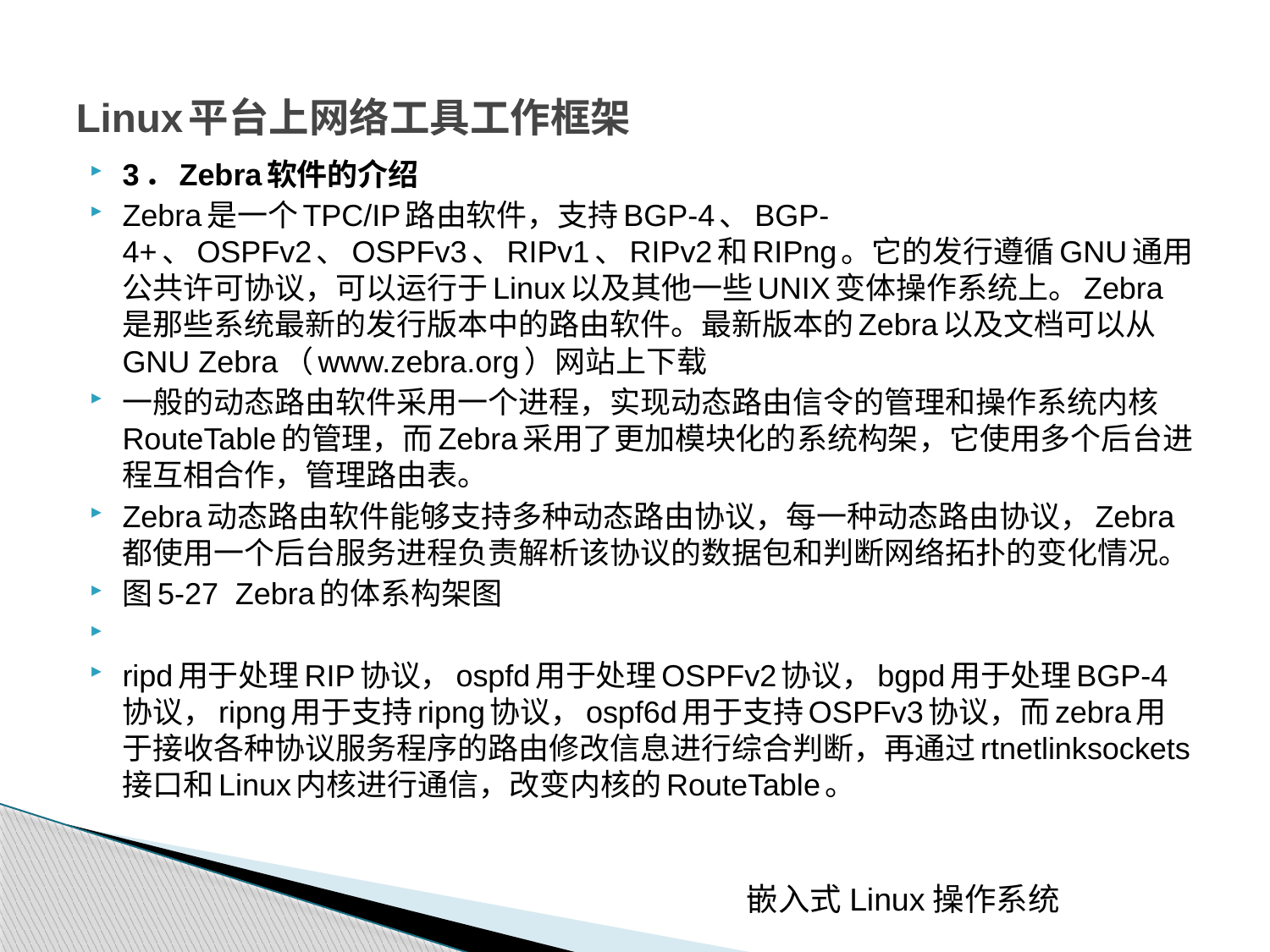

# Linux平台上网络工具工作框架
3．Zebra软件的介绍
Zebra是一个TPC/IP路由软件，支持BGP-4、BGP-4+、OSPFv2、OSPFv3、RIPv1、RIPv2和RIPng。它的发行遵循GNU通用公共许可协议，可以运行于Linux以及其他一些UNIX变体操作系统上。Zebra是那些系统最新的发行版本中的路由软件。最新版本的Zebra以及文档可以从GNU Zebra（www.zebra.org）网站上下载
一般的动态路由软件采用一个进程，实现动态路由信令的管理和操作系统内核RouteTable的管理，而Zebra采用了更加模块化的系统构架，它使用多个后台进程互相合作，管理路由表。
Zebra动态路由软件能够支持多种动态路由协议，每一种动态路由协议，Zebra都使用一个后台服务进程负责解析该协议的数据包和判断网络拓扑的变化情况。
图5-27  Zebra的体系构架图

ripd用于处理RIP协议，ospfd用于处理OSPFv2协议，bgpd用于处理BGP-4协议，ripng用于支持ripng协议，ospf6d用于支持OSPFv3协议，而zebra用于接收各种协议服务程序的路由修改信息进行综合判断，再通过rtnetlinksockets接口和Linux内核进行通信，改变内核的RouteTable。
嵌入式Linux操作系统